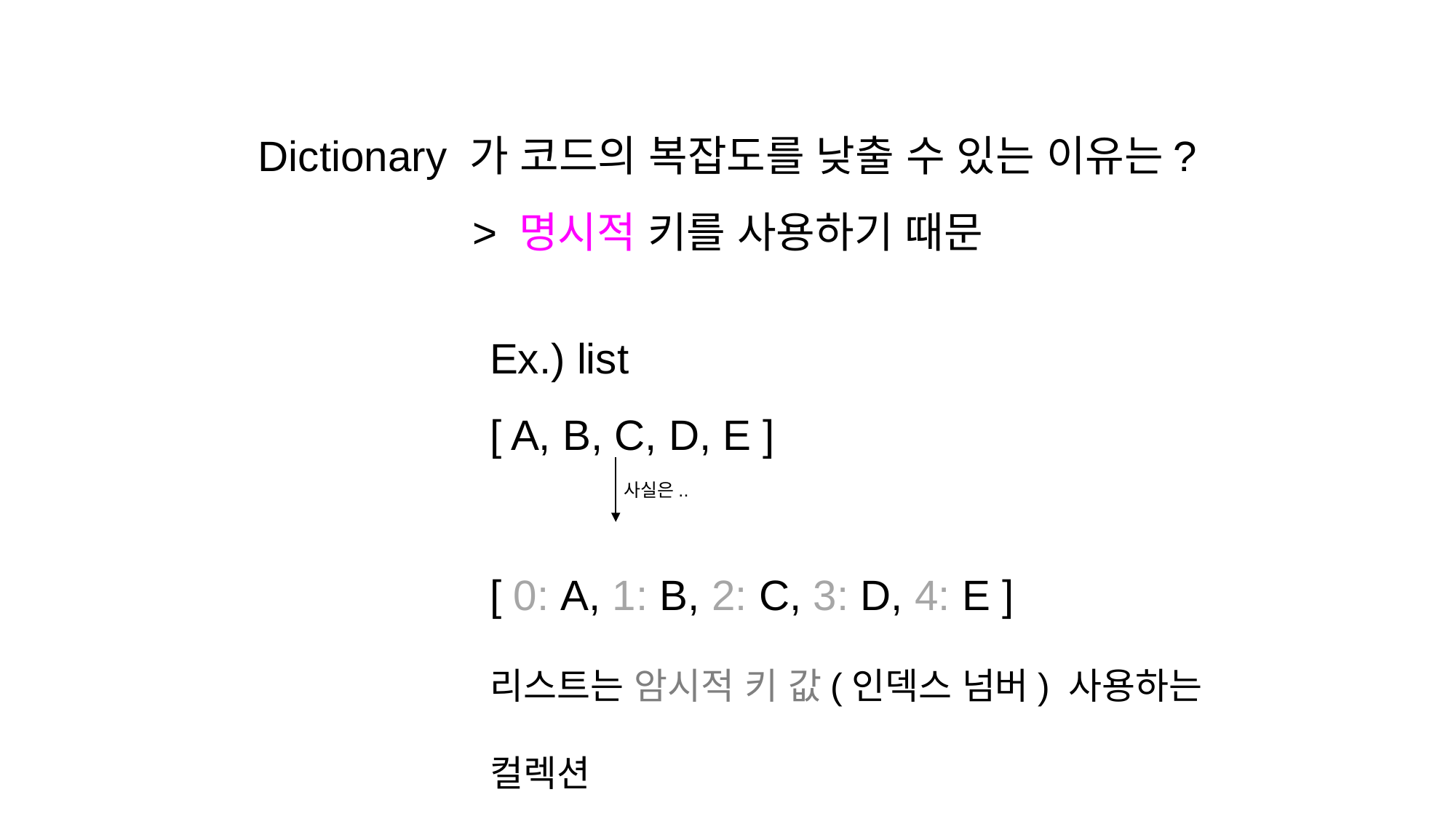

Dictionary 가 코드의 복잡도를 낮출 수 있는 이유는?
> 명시적 키를 사용하기 때문
Ex.) list
[ A, B, C, D, E ]
사실은..
[ 0: A, 1: B, 2: C, 3: D, 4: E ]
리스트는 암시적 키 값(인덱스 넘버) 사용하는 컬렉션